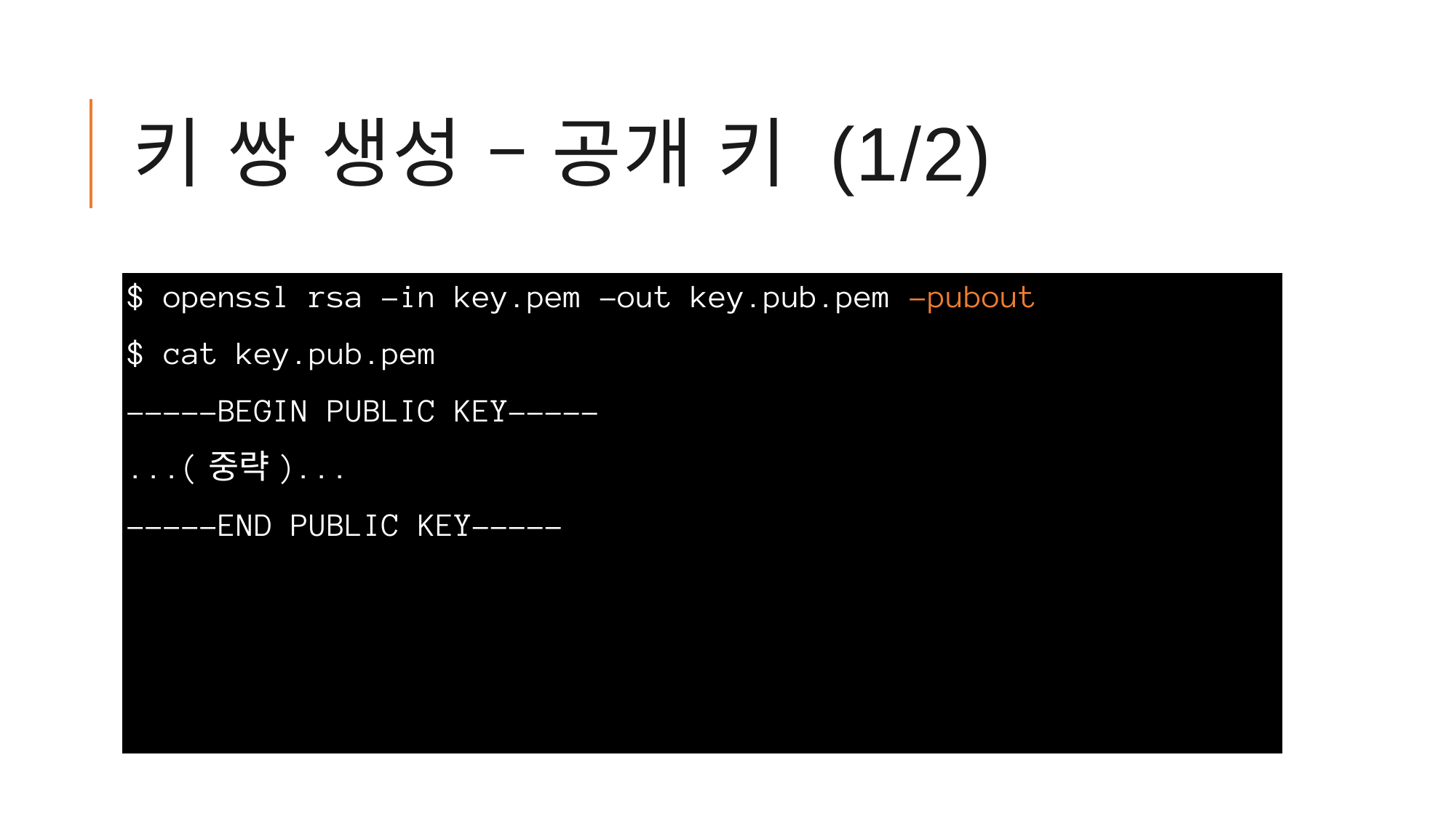

# 키 쌍 생성 – 공개 키 (1/2)
$ openssl rsa -in key.pem -out key.pub.pem -pubout
$ cat key.pub.pem
-----BEGIN PUBLIC KEY-----
...(중략)...
-----END PUBLIC KEY-----